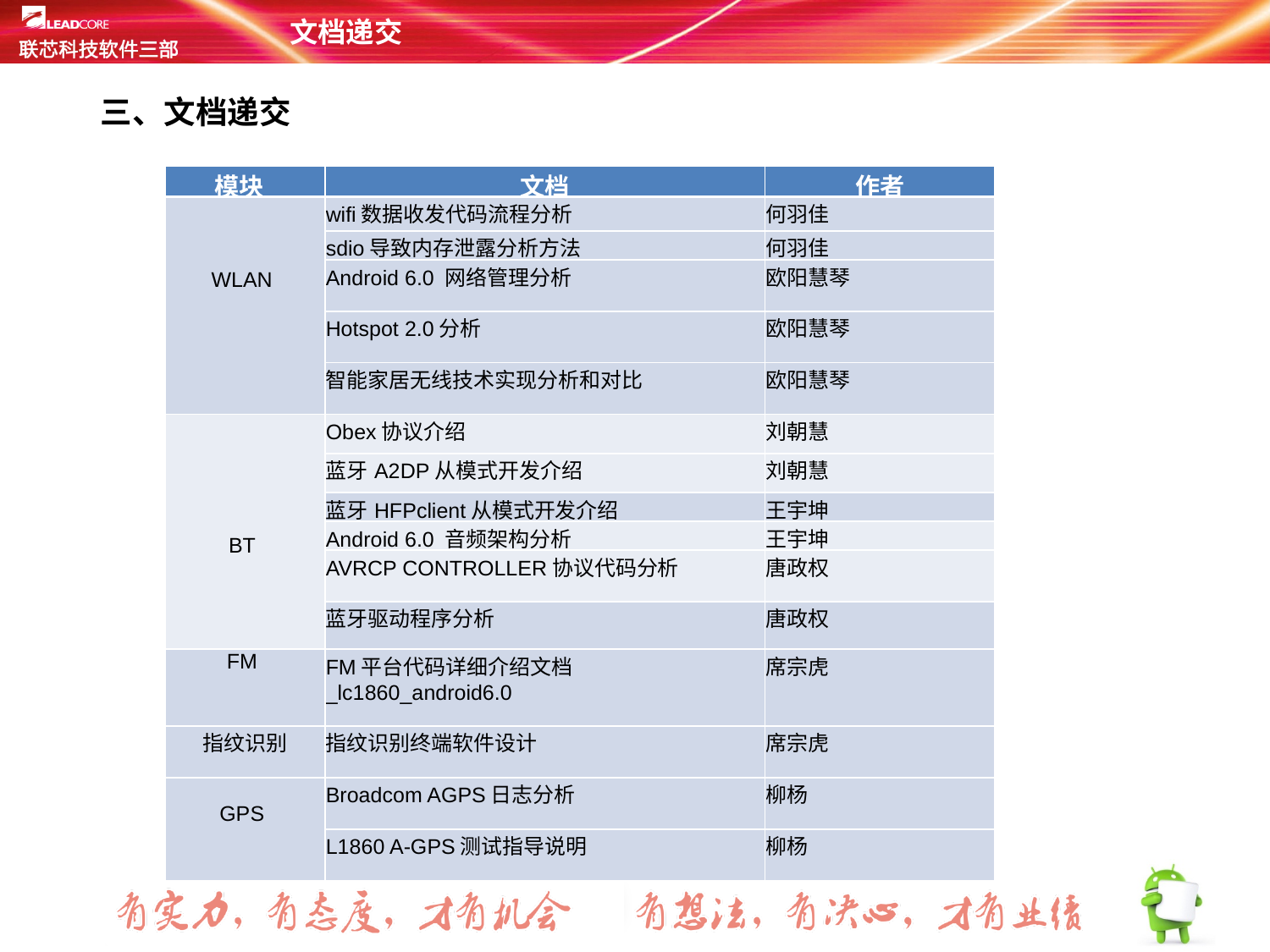

# 文档递交
三、文档递交
| 模块 | 文档 | 作者 |
| --- | --- | --- |
| WLAN | wifi数据收发代码流程分析 | 何羽佳 |
|  | sdio导致内存泄露分析方法 | 何羽佳 |
|  | Android 6.0 网络管理分析 | 欧阳慧琴 |
|  | Hotspot 2.0分析 | 欧阳慧琴 |
|  | 智能家居无线技术实现分析和对比 | 欧阳慧琴 |
| BT | Obex协议介绍 | 刘朝慧 |
|  | 蓝牙A2DP从模式开发介绍 | 刘朝慧 |
|  | 蓝牙HFPclient从模式开发介绍 | 王宇坤 |
|  | Android 6.0 音频架构分析 | 王宇坤 |
|  | AVRCP CONTROLLER协议代码分析 | 唐政权 |
|  | 蓝牙驱动程序分析 | 唐政权 |
| FM | FM平台代码详细介绍文档\_lc1860\_android6.0 | 席宗虎 |
| 指纹识别 | 指纹识别终端软件设计 | 席宗虎 |
| GPS | Broadcom AGPS日志分析 | 柳杨 |
|  | L1860 A-GPS测试指导说明 | 柳杨 |